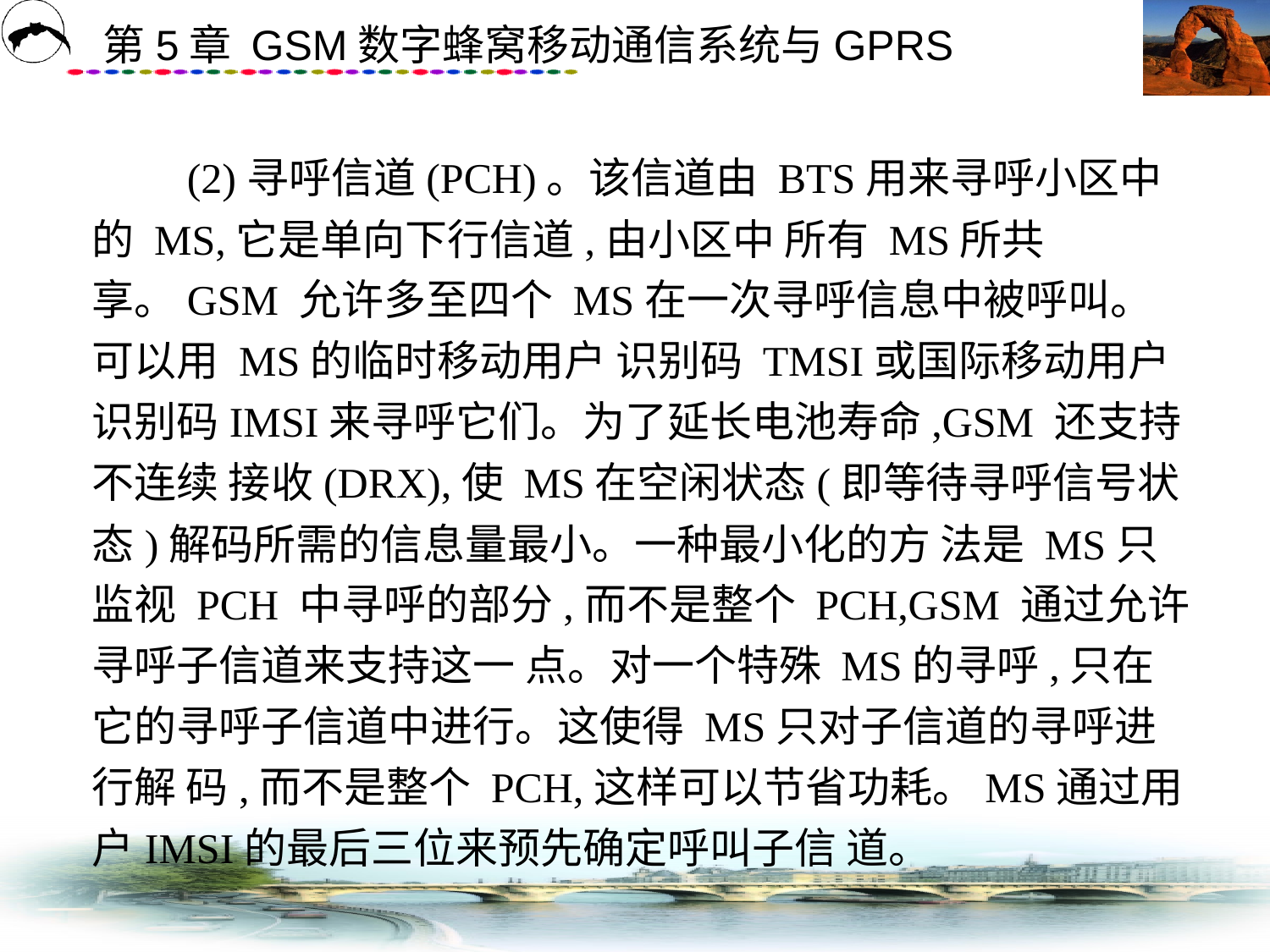

# (2)寻呼信道(PCH)。该信道由 BTS用来寻呼小区中的 MS,它是单向下行信道,由小区中 所有 MS所共享。GSM 允许多至四个 MS在一次寻呼信息中被呼叫。可以用 MS的临时移动用户 识别码 TMSI或国际移动用户识别码IMSI来寻呼它们。为了延长电池寿命,GSM 还支持不连续 接收(DRX),使 MS在空闲状态(即等待寻呼信号状态)解码所需的信息量最小。一种最小化的方 法是 MS只监视 PCH 中寻呼的部分,而不是整个 PCH,GSM 通过允许寻呼子信道来支持这一 点。对一个特殊 MS的寻呼,只在它的寻呼子信道中进行。这使得 MS只对子信道的寻呼进行解 码,而不是整个 PCH,这样可以节省功耗。MS通过用户IMSI的最后三位来预先确定呼叫子信 道。